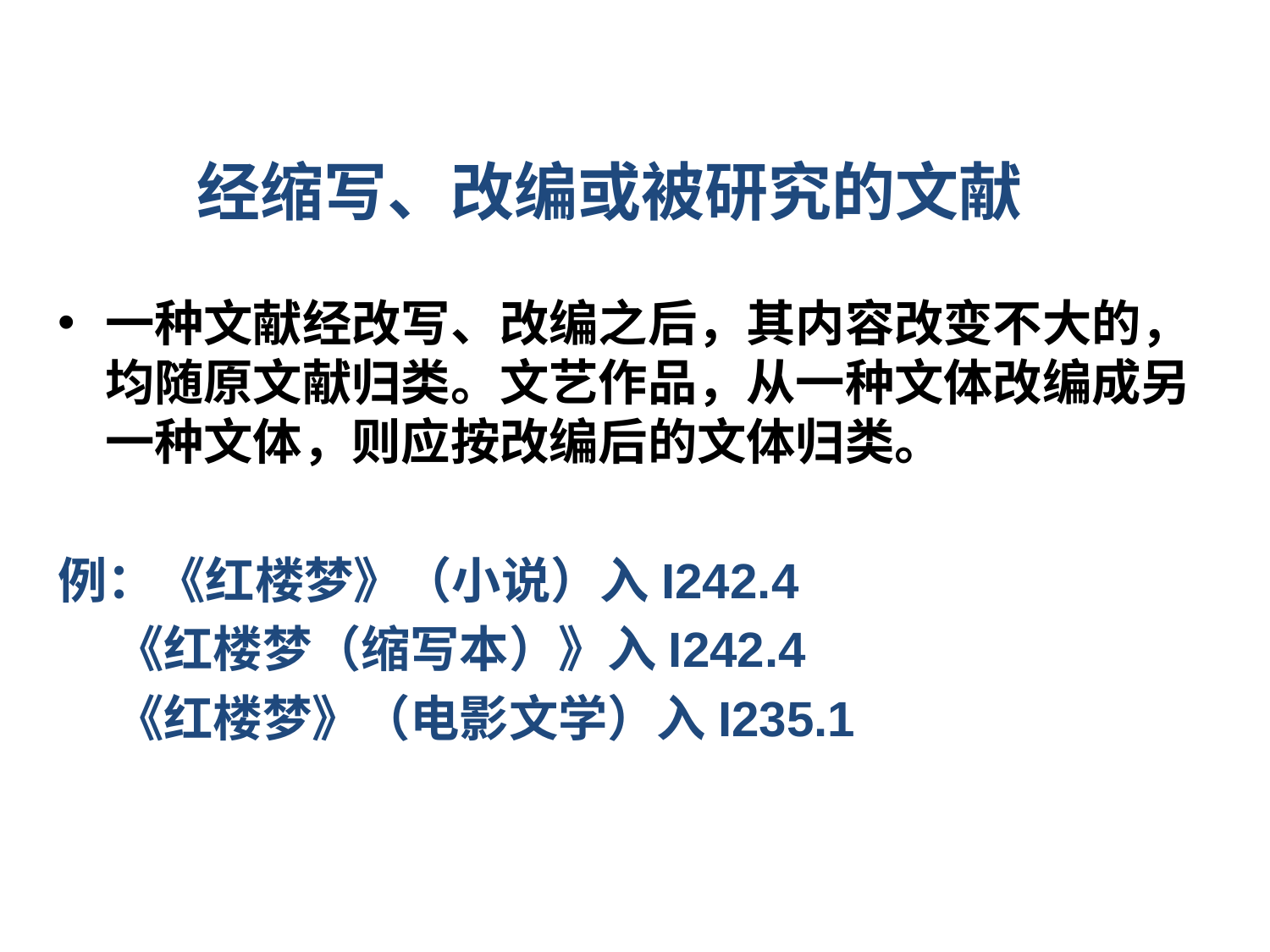

经缩写、改编或被研究的文献
一种文献经改写、改编之后，其内容改变不大的，均随原文献归类。文艺作品，从一种文体改编成另一种文体，则应按改编后的文体归类。

例：《红楼梦》（小说）入I242.4
    《红楼梦（缩写本）》入I242.4
    《红楼梦》（电影文学）入I235.1